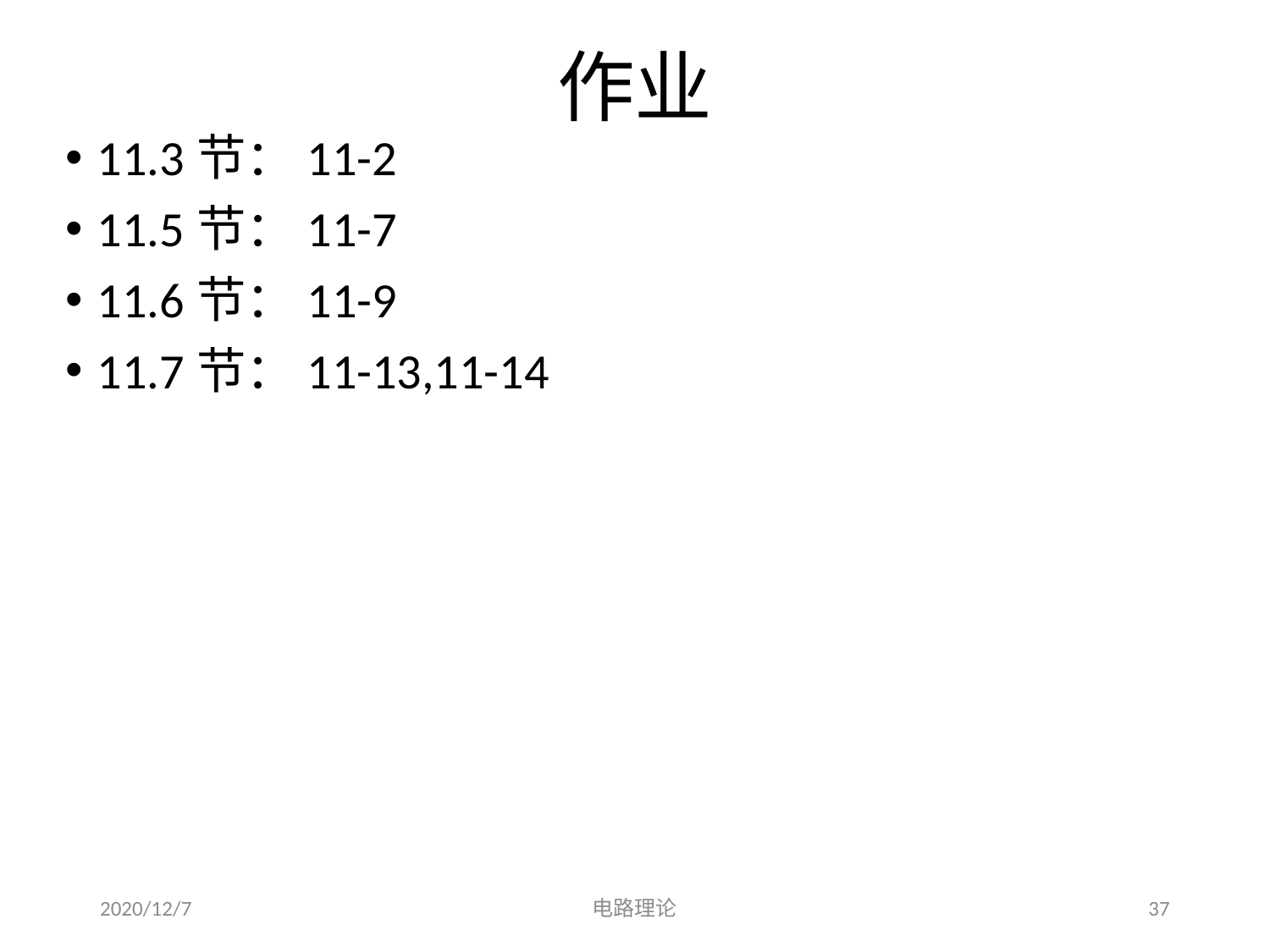

# 作业
11.3节：11-2
11.5节：11-7
11.6节：11-9
11.7节：11-13,11-14

2020/12/7
电路理论
37